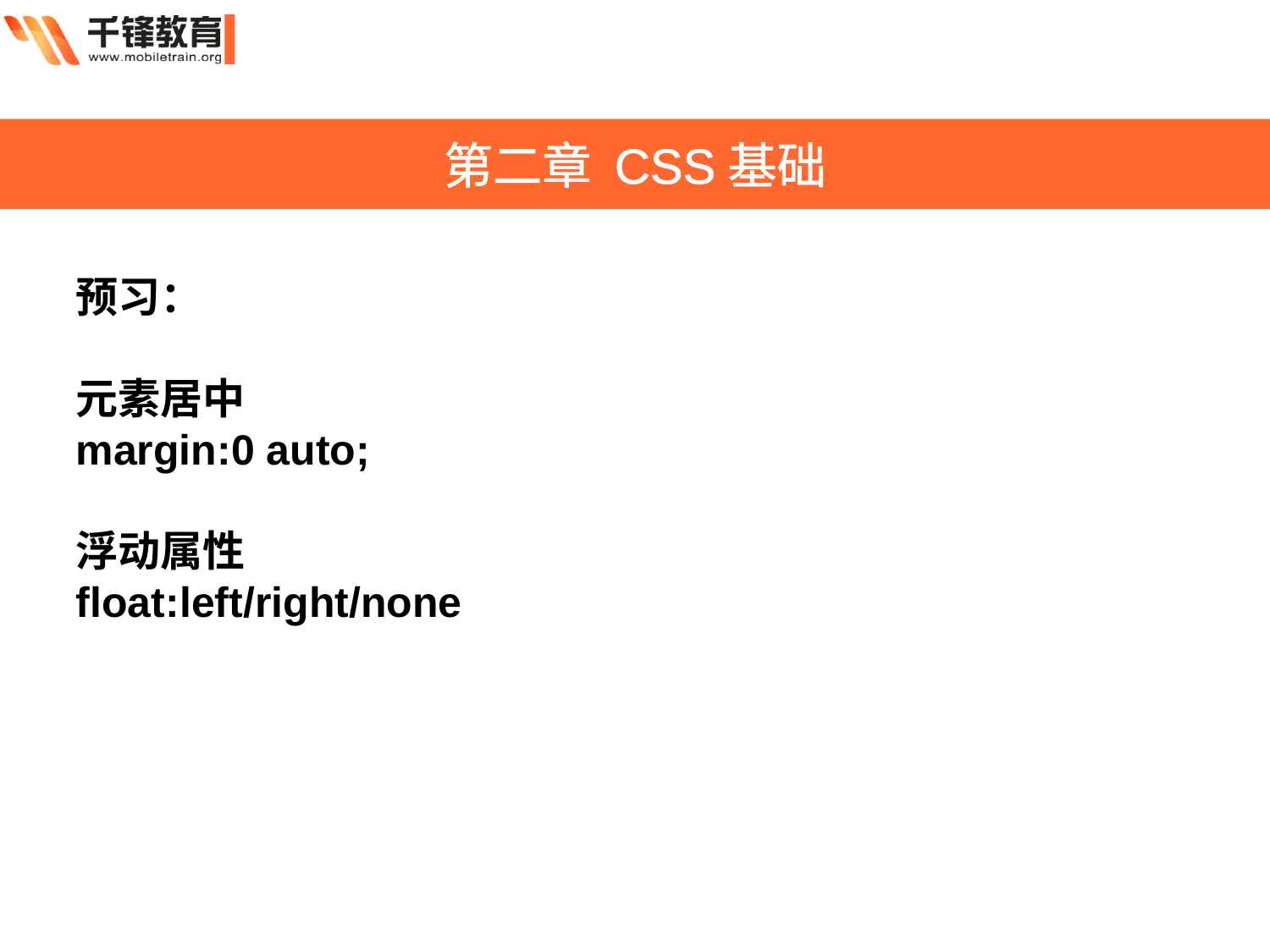

第二章 CSS基础
预习：

元素居中
margin:0 auto;

浮动属性
float:left/right/none